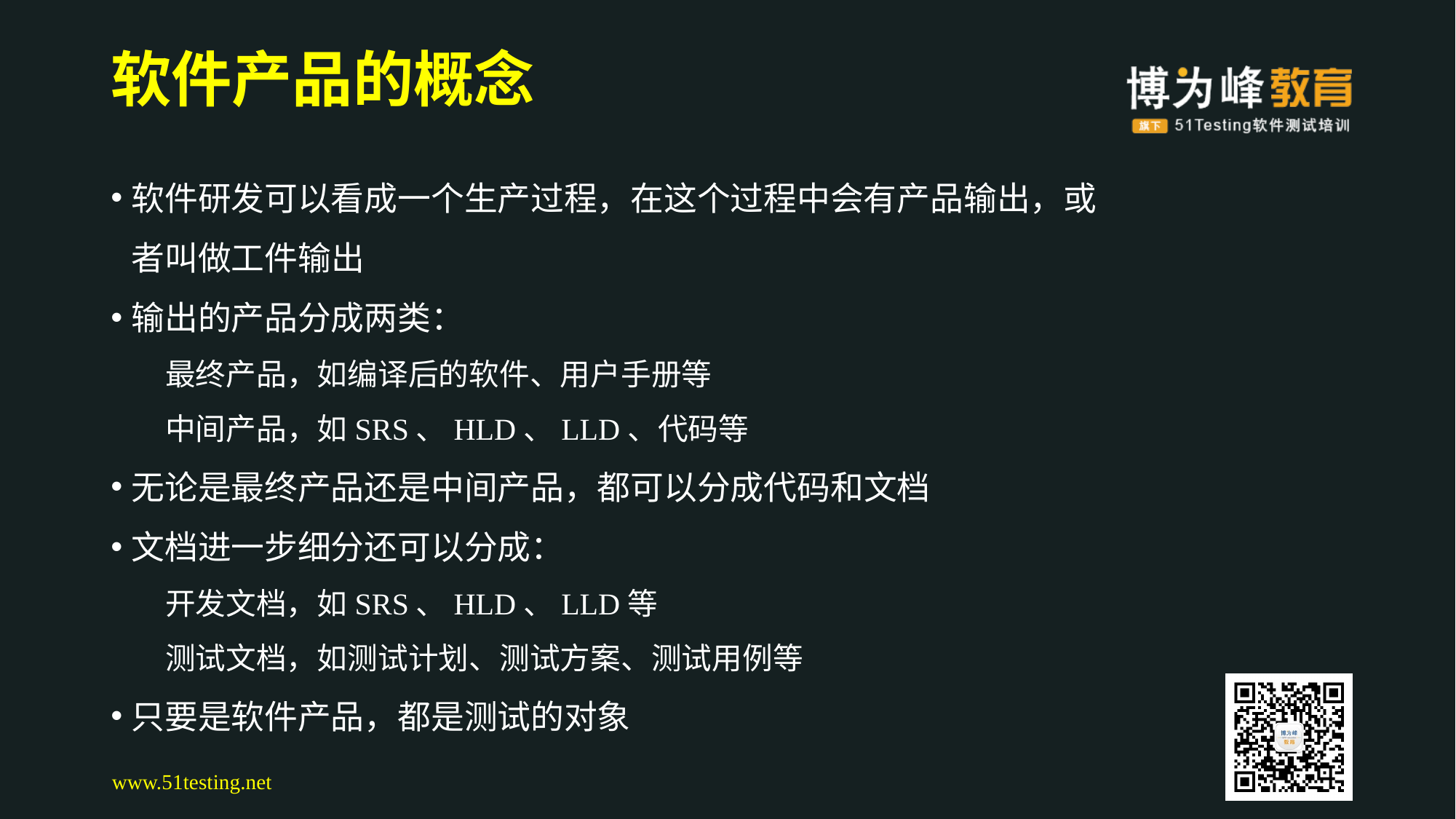

# 软件产品的概念
软件研发可以看成一个生产过程，在这个过程中会有产品输出，或者叫做工件输出
输出的产品分成两类：
       最终产品，如编译后的软件、用户手册等
       中间产品，如SRS、HLD、LLD、代码等
无论是最终产品还是中间产品，都可以分成代码和文档
文档进一步细分还可以分成：
       开发文档，如SRS、HLD、LLD等
       测试文档，如测试计划、测试方案、测试用例等
只要是软件产品，都是测试的对象